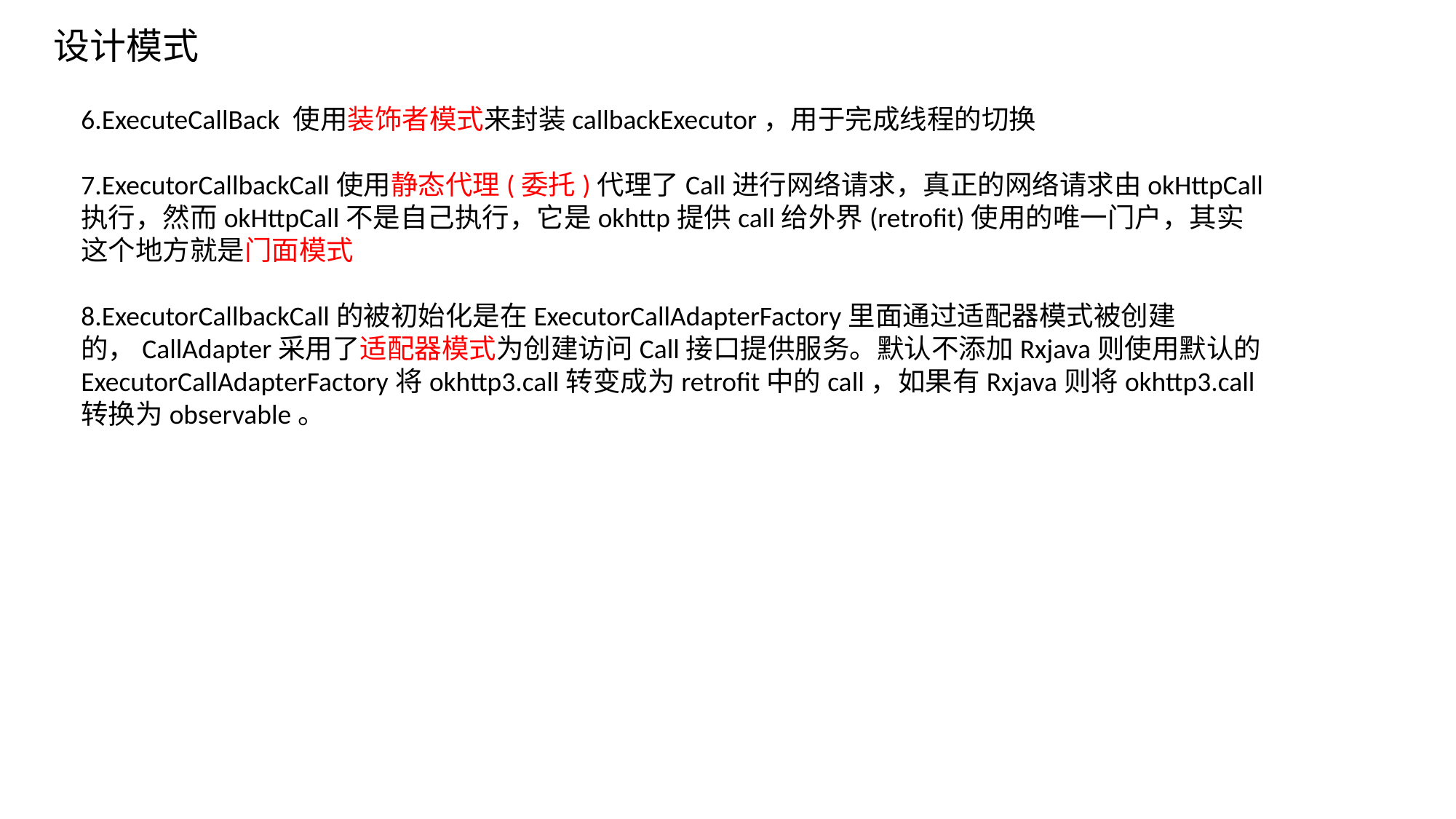

设计模式
6.ExecuteCallBack 使用装饰者模式来封装callbackExecutor，用于完成线程的切换

7.ExecutorCallbackCall使用静态代理(委托)代理了Call进行网络请求，真正的网络请求由okHttpCall执行，然而okHttpCall不是自己执行，它是okhttp提供call给外界(retrofit)使用的唯一门户，其实这个地方就是门面模式

8.ExecutorCallbackCall的被初始化是在ExecutorCallAdapterFactory里面通过适配器模式被创建的，CallAdapter采用了适配器模式为创建访问Call接口提供服务。默认不添加Rxjava则使用默认的ExecutorCallAdapterFactory将okhttp3.call转变成为retrofit中的call，如果有Rxjava则将okhttp3.call转换为observable。